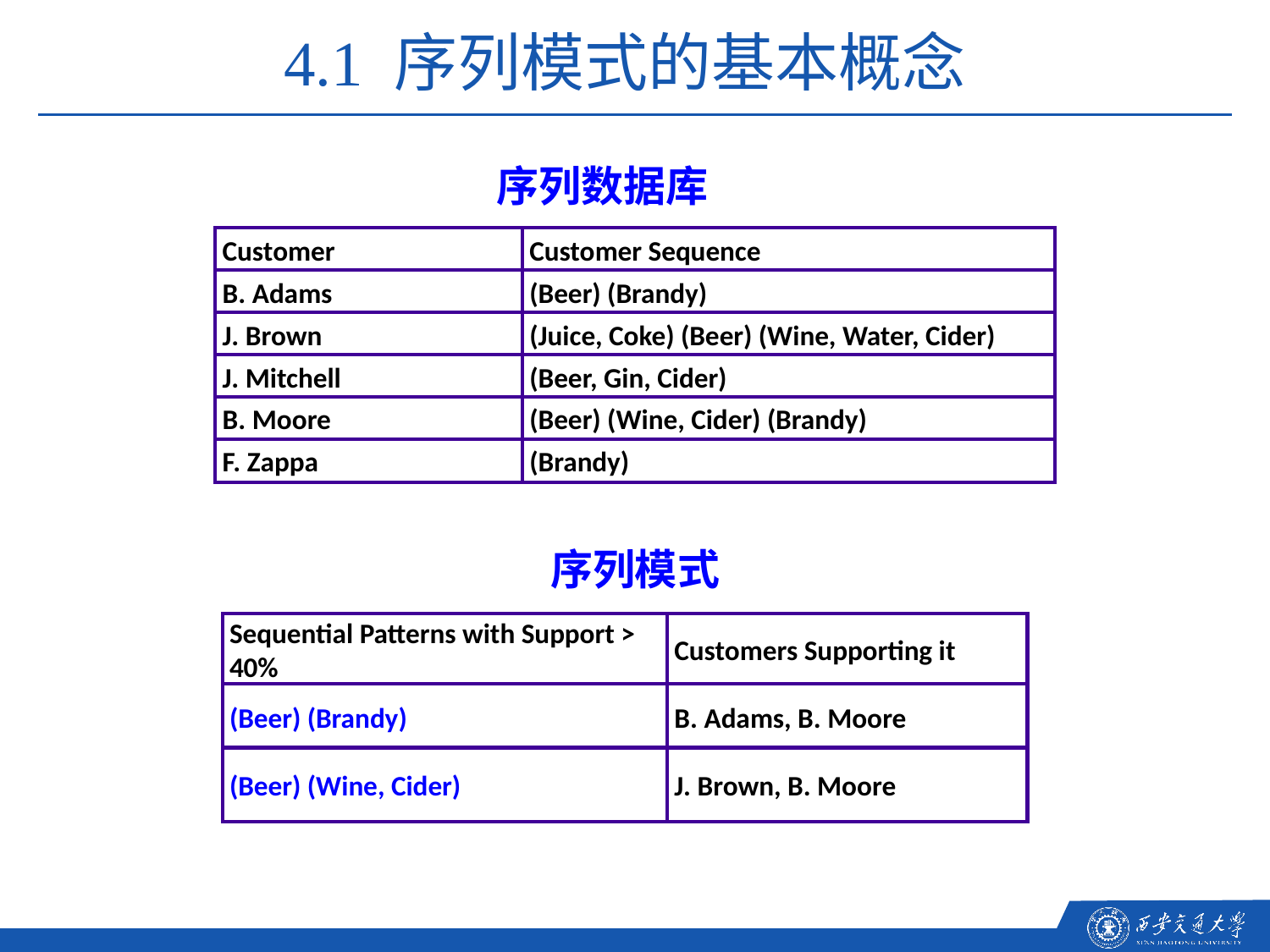

4.1 序列模式的基本概念
序列数据库
Customer
Customer Sequence
B. Adams
(Beer) (Brandy)
J. Brown
(Juice, Coke) (Beer) (Wine, Water, Cider)
J. Mitchell
(Beer, Gin, Cider)
B. Moore
(Beer) (Wine, Cider) (Brandy)
F. Zappa
(Brandy)
序列模式
Sequential Patterns with Support > 40%
Customers Supporting it
(Beer) (Brandy)
B. Adams, B. Moore
(Beer) (Wine, Cider)
J. Brown, B. Moore